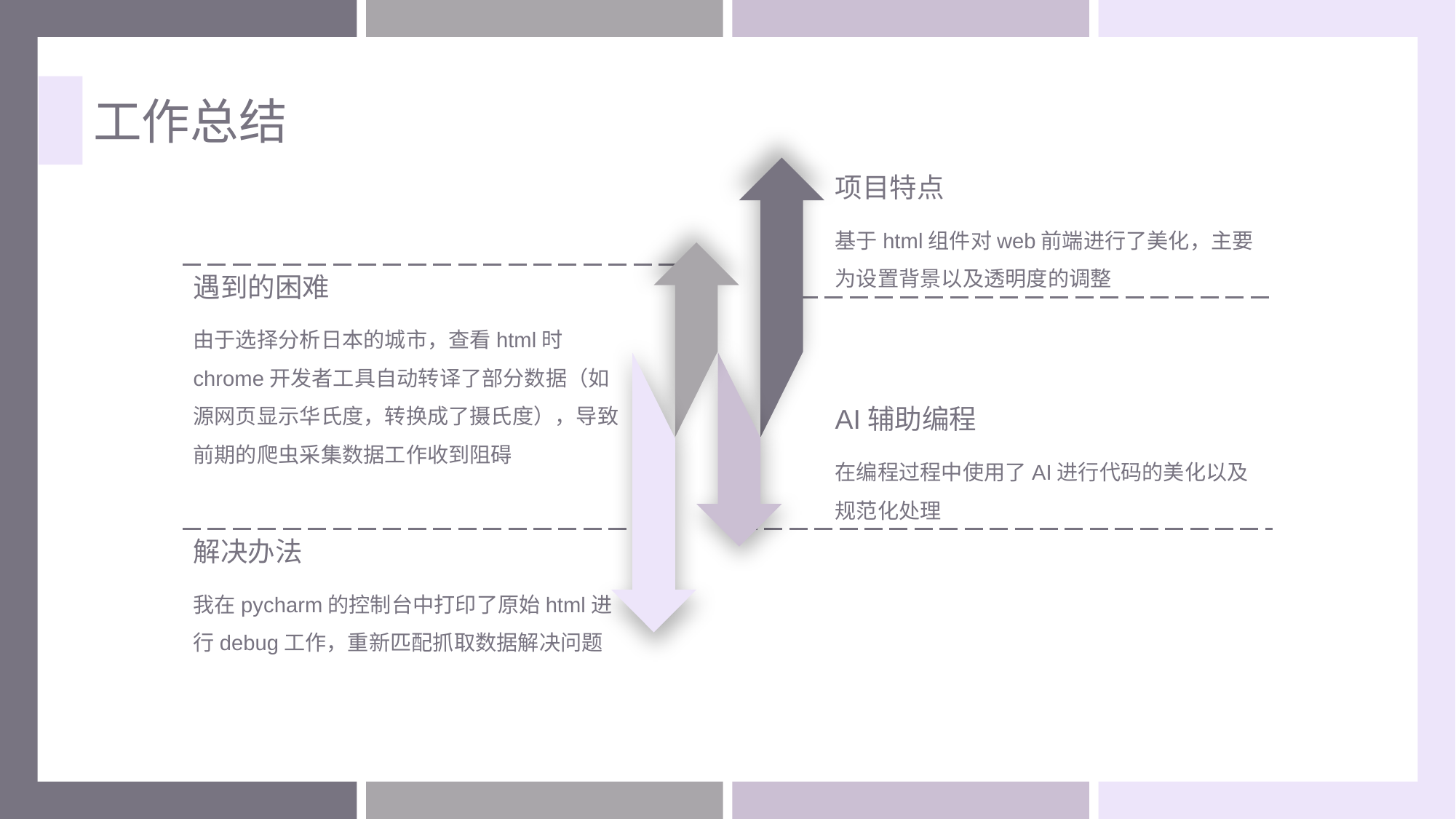

工作总结

项目特点
基于html组件对web前端进行了美化，主要为设置背景以及透明度的调整

遇到的困难
由于选择分析日本的城市，查看html时chrome开发者工具自动转译了部分数据（如源网页显示华氏度，转换成了摄氏度），导致前期的爬虫采集数据工作收到阻碍

AI辅助编程
在编程过程中使用了AI进行代码的美化以及规范化处理
解决办法
我在pycharm的控制台中打印了原始html进行debug工作，重新匹配抓取数据解决问题